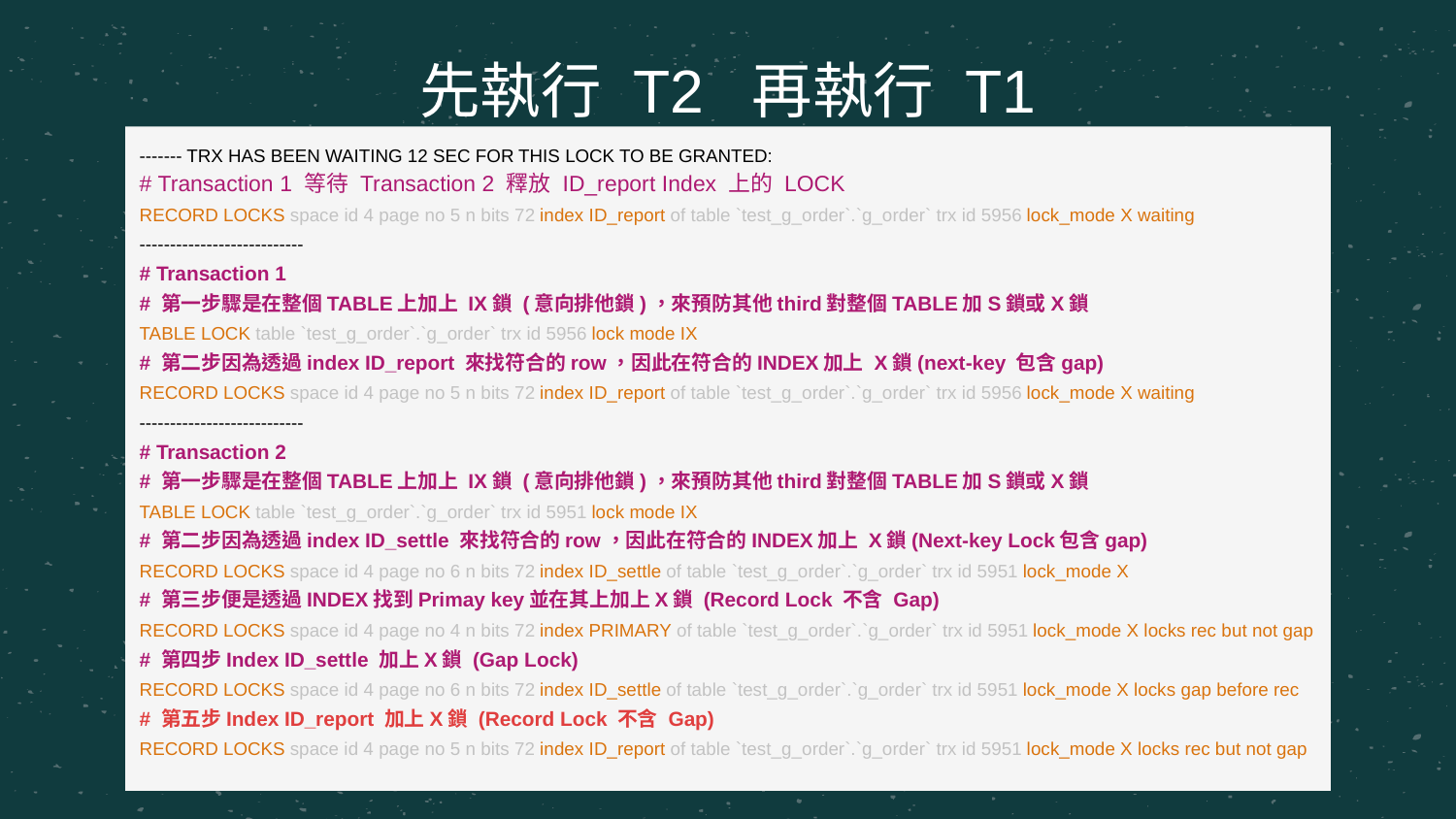

# 先執行 T2  再執行 T1
------- TRX HAS BEEN WAITING 12 SEC FOR THIS LOCK TO BE GRANTED:
# Transaction 1 等待 Transaction 2 釋放 ID_report Index 上的 LOCK
RECORD LOCKS space id 4 page no 5 n bits 72 index ID_report of table `test_g_order`.`g_order` trx id 5956 lock_mode X waiting
---------------------------
# Transaction 1
# 第一步驟是在整個TABLE上加上 IX鎖 (意向排他鎖)，來預防其他third對整個TABLE加S鎖或X鎖
TABLE LOCK table `test_g_order`.`g_order` trx id 5956 lock mode IX
# 第二步因為透過index ID_report 來找符合的row，因此在符合的INDEX加上 X鎖(next-key 包含gap)
RECORD LOCKS space id 4 page no 5 n bits 72 index ID_report of table `test_g_order`.`g_order` trx id 5956 lock_mode X waiting
---------------------------
# Transaction 2
# 第一步驟是在整個TABLE上加上 IX鎖 (意向排他鎖)，來預防其他third對整個TABLE加S鎖或X鎖
TABLE LOCK table `test_g_order`.`g_order` trx id 5951 lock mode IX
# 第二步因為透過index ID_settle 來找符合的row，因此在符合的INDEX加上 X鎖(Next-key Lock包含gap)
RECORD LOCKS space id 4 page no 6 n bits 72 index ID_settle of table `test_g_order`.`g_order` trx id 5951 lock_mode X
# 第三步便是透過INDEX找到Primay key並在其上加上X鎖 (Record Lock 不含 Gap)
RECORD LOCKS space id 4 page no 4 n bits 72 index PRIMARY of table `test_g_order`.`g_order` trx id 5951 lock_mode X locks rec but not gap
# 第四步Index ID_settle 加上X鎖 (Gap Lock)
RECORD LOCKS space id 4 page no 6 n bits 72 index ID_settle of table `test_g_order`.`g_order` trx id 5951 lock_mode X locks gap before rec
# 第五步Index ID_report 加上X鎖 (Record Lock 不含 Gap)
RECORD LOCKS space id 4 page no 5 n bits 72 index ID_report of table `test_g_order`.`g_order` trx id 5951 lock_mode X locks rec but not gap